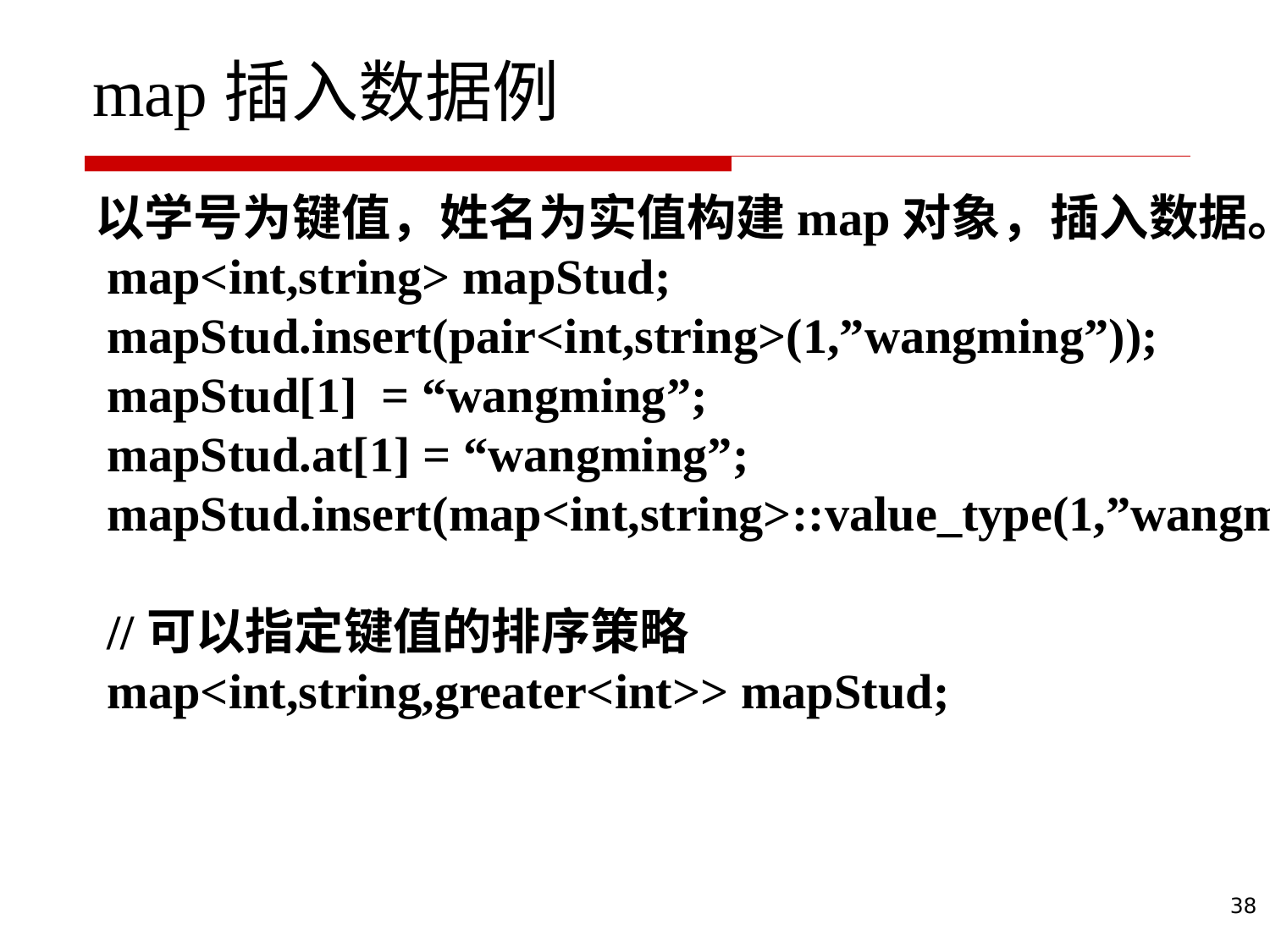

# map插入数据例
以学号为键值，姓名为实值构建map对象，插入数据。
 map<int,string> mapStud;
 mapStud.insert(pair<int,string>(1,”wangming”));
 mapStud[1]  = “wangming”;
 mapStud.at[1] = “wangming”;
 mapStud.insert(map<int,string>::value_type(1,”wangming”);

 //可以指定键值的排序策略
 map<int,string,greater<int>> mapStud;

38